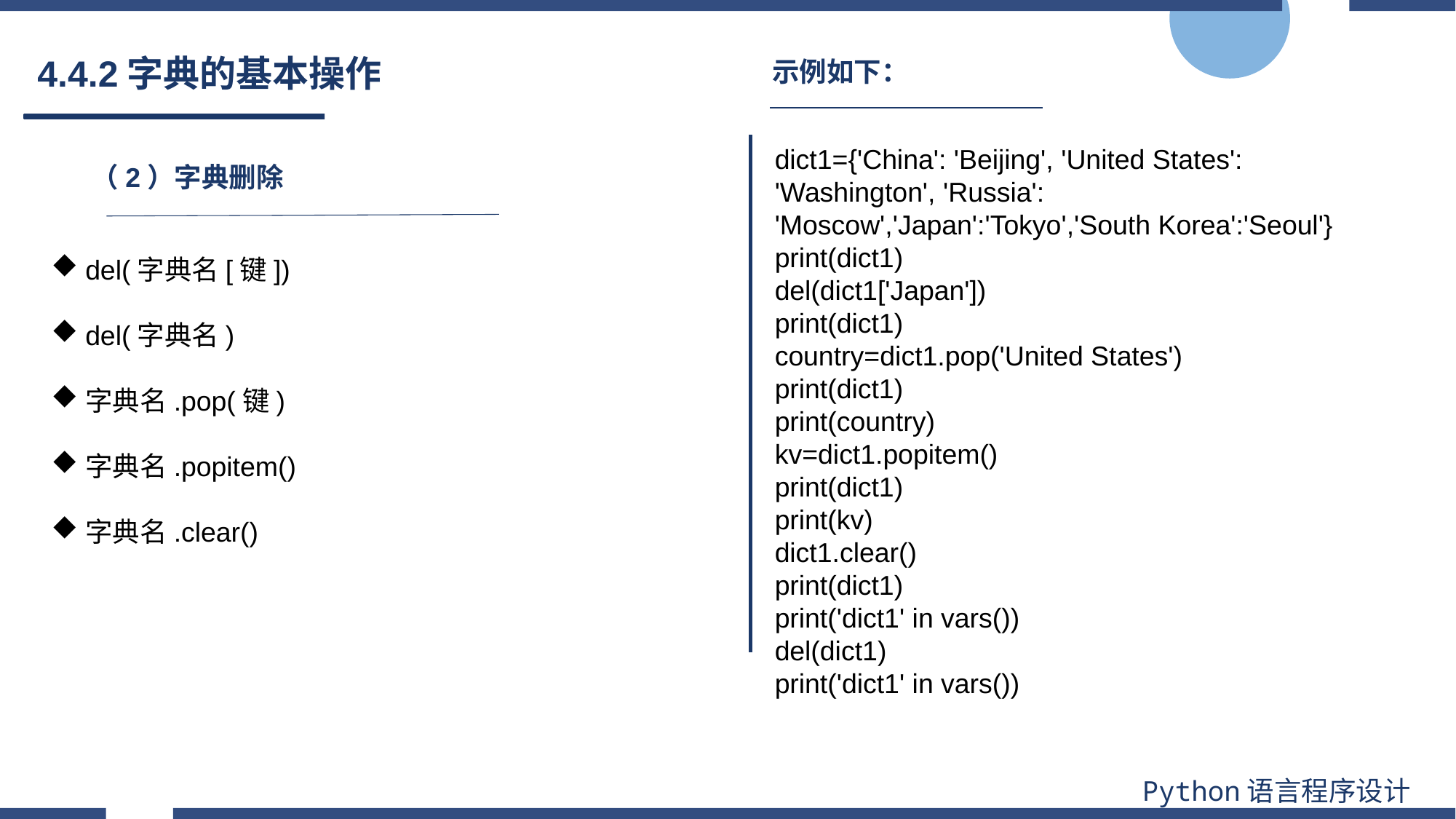

# 4.4.2字典的基本操作
示例如下：
dict1={'China': 'Beijing', 'United States': 'Washington', 'Russia': 'Moscow','Japan':'Tokyo','South Korea':'Seoul'}
print(dict1)
del(dict1['Japan'])
print(dict1)
country=dict1.pop('United States')
print(dict1)
print(country)
kv=dict1.popitem()
print(dict1)
print(kv)
dict1.clear()
print(dict1)
print('dict1' in vars())
del(dict1)
print('dict1' in vars())
（2）字典删除
del(字典名[键])
del(字典名)
字典名.pop(键)
字典名.popitem()
字典名.clear()